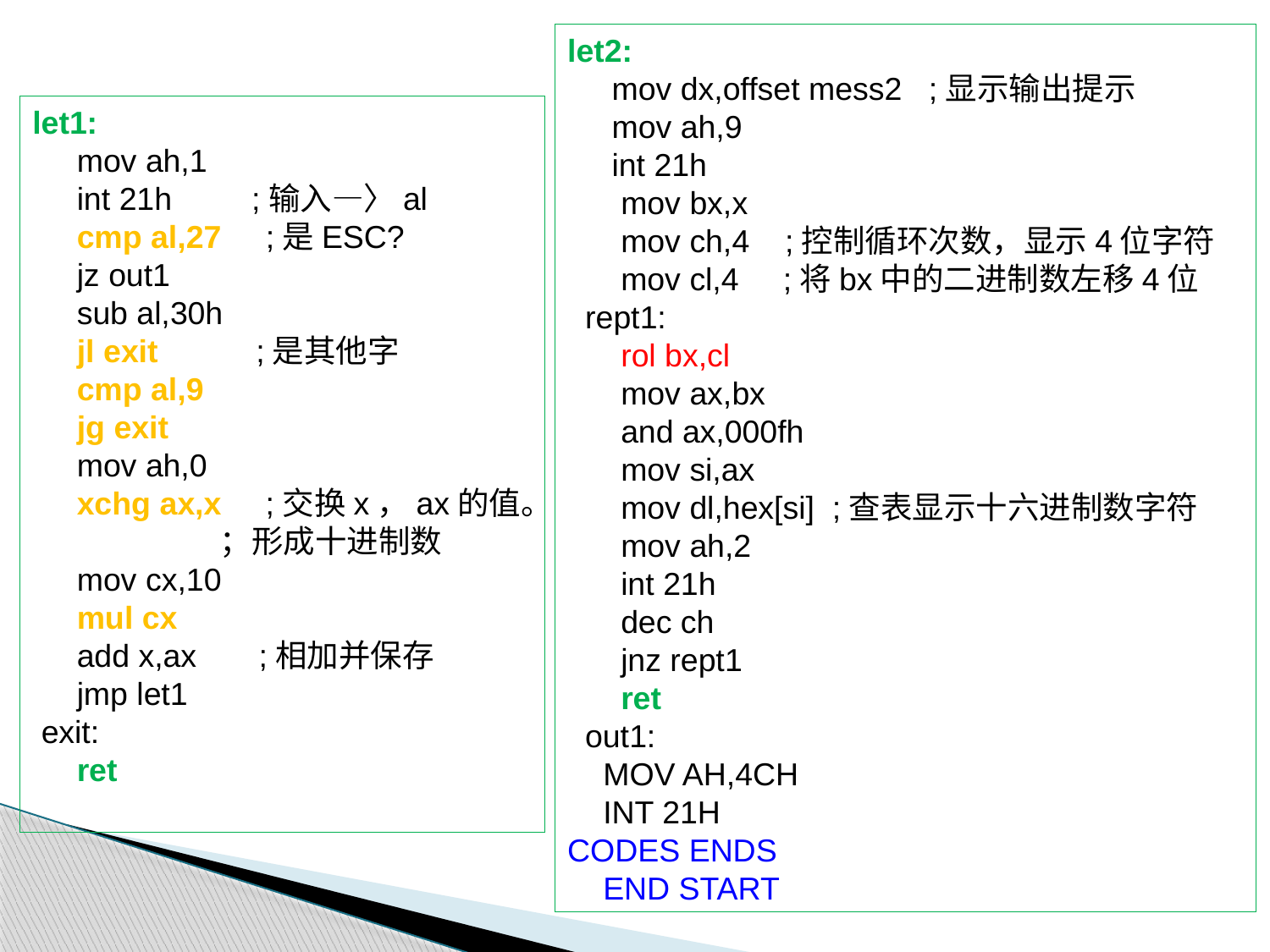

let2:
     mov dx,offset mess2   ;显示输出提示
     mov ah,9
     int 21h
      mov bx,x
      mov ch,4    ;控制循环次数，显示4位字符
      mov cl,4     ;将bx中的二进制数左移4位
  rept1:
      rol bx,cl
      mov ax,bx
      and ax,000fh
      mov si,ax
      mov dl,hex[si]  ;查表显示十六进制数字符
      mov ah,2
      int 21h
      dec ch
      jnz rept1
      ret
  out1:
    MOV AH,4CH
    INT 21H
CODES ENDS
    END START
let1:
     mov ah,1
     int 21h         ;输入—〉al
     cmp al,27     ;是ESC?
     jz out1
     sub al,30h
     jl exit           ;是其他字
     cmp al,9
     jg exit
     mov ah,0
     xchg ax,x     ;交换x，ax的值。
                         ；形成十进制数
     mov cx,10
     mul cx
     add x,ax       ;相加并保存
     jmp let1
 exit:
     ret